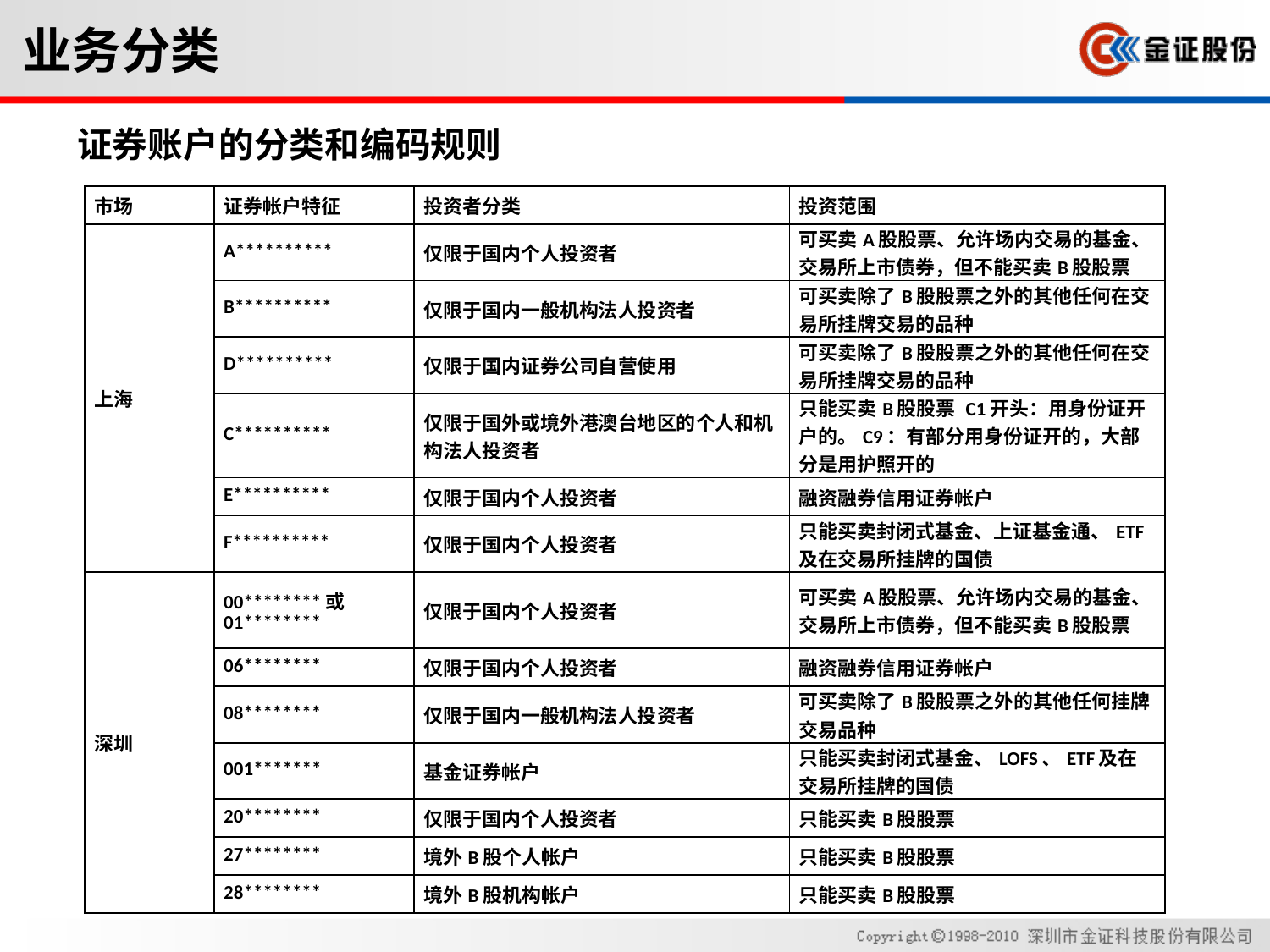

# 业务分类
证券账户的分类和编码规则
| 市场 | 证券帐户特征 | 投资者分类 | 投资范围 |
| --- | --- | --- | --- |
| 上海 | A\*\*\*\*\*\*\*\*\*\* | 仅限于国内个人投资者 | 可买卖A股股票、允许场内交易的基金、交易所上市债券，但不能买卖B股股票 |
|  | B\*\*\*\*\*\*\*\*\*\* | 仅限于国内一般机构法人投资者 | 可买卖除了B股股票之外的其他任何在交易所挂牌交易的品种 |
|  | D\*\*\*\*\*\*\*\*\*\* | 仅限于国内证券公司自营使用 | 可买卖除了B股股票之外的其他任何在交易所挂牌交易的品种 |
|  | C\*\*\*\*\*\*\*\*\*\* | 仅限于国外或境外港澳台地区的个人和机构法人投资者 | 只能买卖B股股票 C1开头：用身份证开户的。C9：有部分用身份证开的，大部分是用护照开的 |
|  | E\*\*\*\*\*\*\*\*\*\* | 仅限于国内个人投资者 | 融资融券信用证券帐户 |
|  | F\*\*\*\*\*\*\*\*\*\* | 仅限于国内个人投资者 | 只能买卖封闭式基金、上证基金通、ETF及在交易所挂牌的国债 |
| 深圳 | 00\*\*\*\*\*\*\*\*或01\*\*\*\*\*\*\*\* | 仅限于国内个人投资者 | 可买卖A股股票、允许场内交易的基金、交易所上市债券，但不能买卖B股股票 |
|  | 06\*\*\*\*\*\*\*\* | 仅限于国内个人投资者 | 融资融券信用证券帐户 |
|  | 08\*\*\*\*\*\*\*\* | 仅限于国内一般机构法人投资者 | 可买卖除了B股股票之外的其他任何挂牌交易品种 |
|  | 001\*\*\*\*\*\*\* | 基金证券帐户 | 只能买卖封闭式基金、LOFS、ETF及在交易所挂牌的国债 |
|  | 20\*\*\*\*\*\*\*\* | 仅限于国内个人投资者 | 只能买卖B股股票 |
|  | 27\*\*\*\*\*\*\*\* | 境外B股个人帐户 | 只能买卖B股股票 |
|  | 28\*\*\*\*\*\*\*\* | 境外B股机构帐户 | 只能买卖B股股票 |